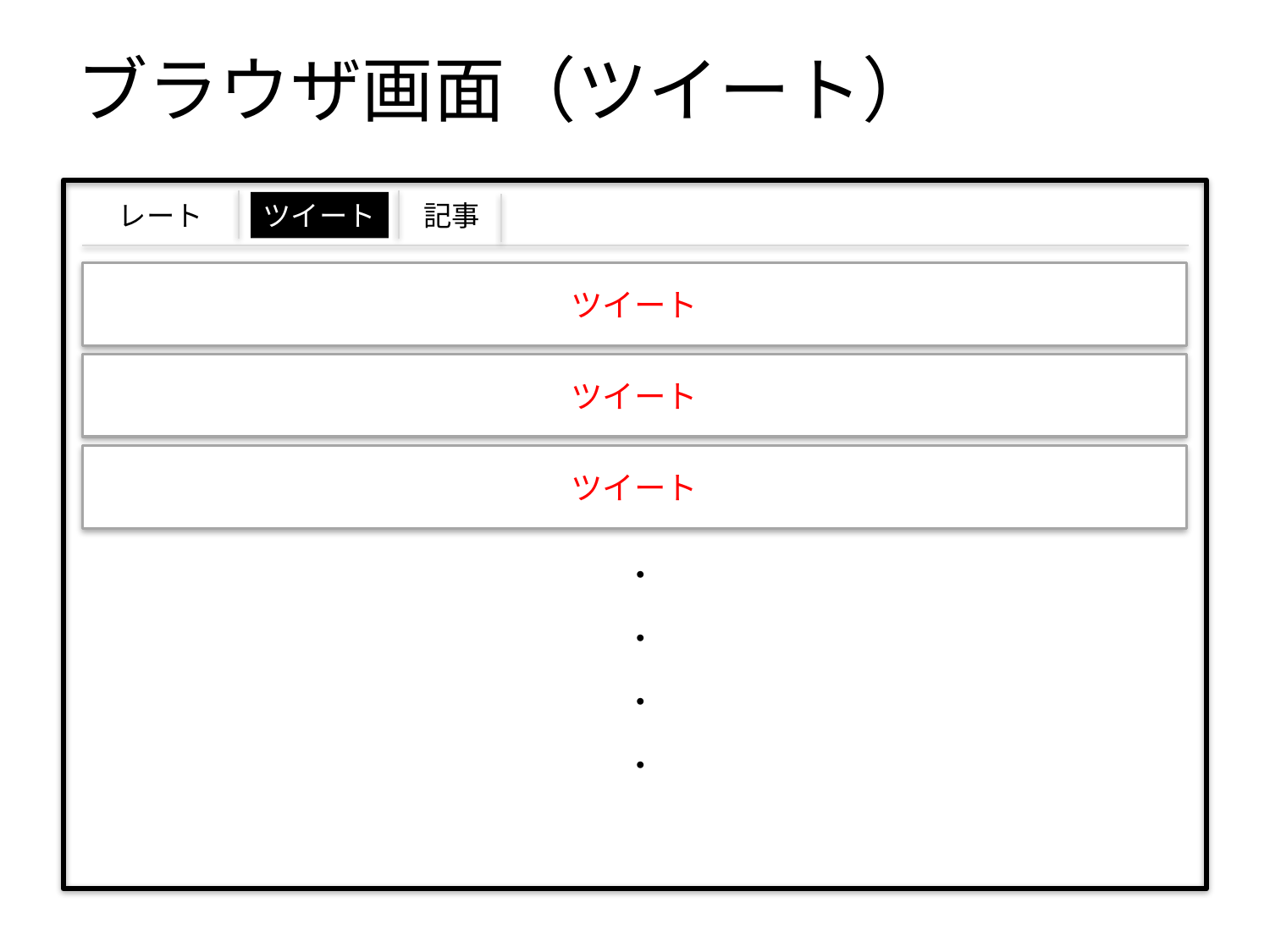

# ブラウザ画面（ツイート）

レート
ツイート
記事
ツイート
ツイート
ツイート
・　・　・　・